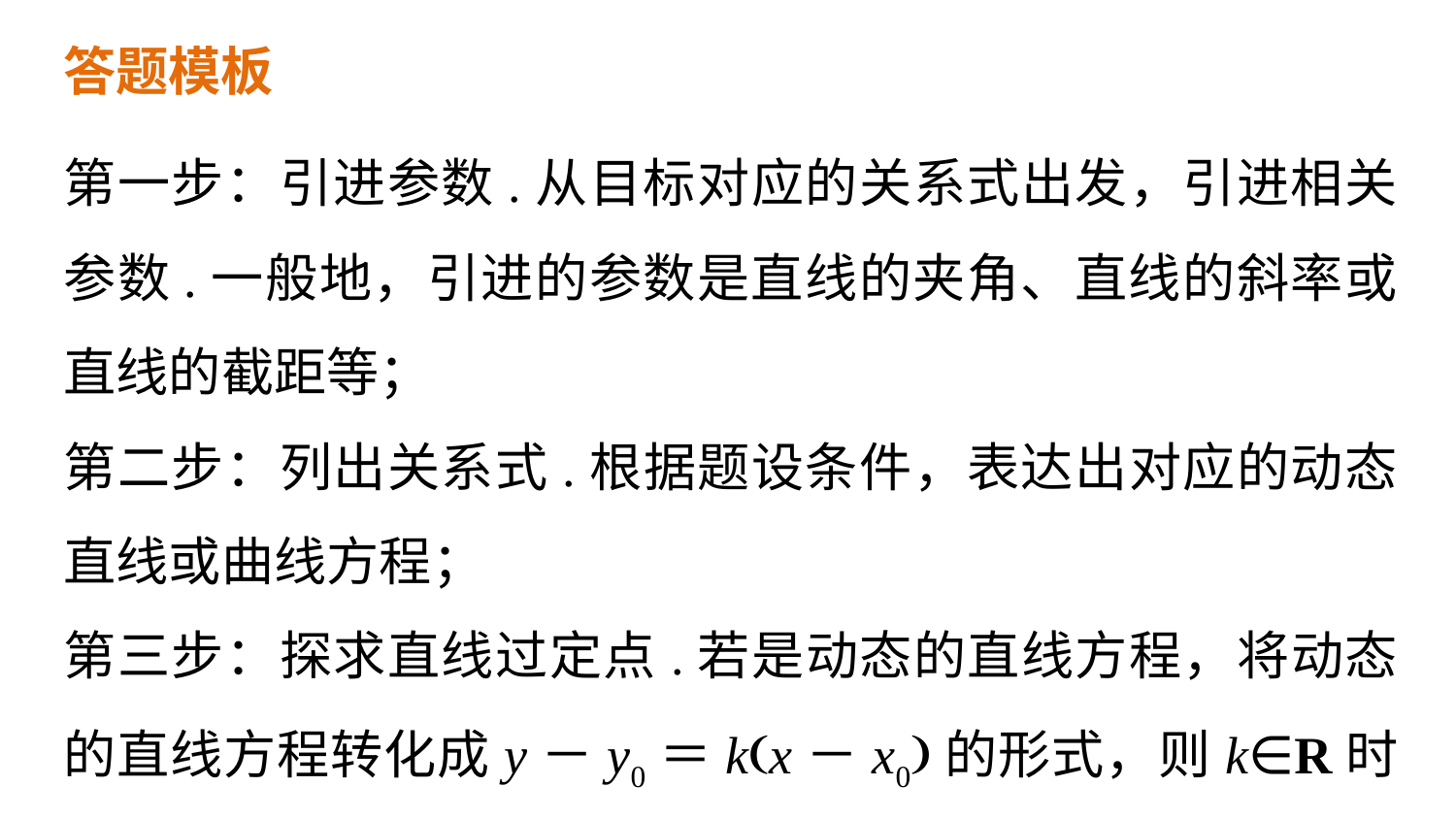

答题模板
第一步：引进参数.从目标对应的关系式出发，引进相关参数.一般地，引进的参数是直线的夹角、直线的斜率或直线的截距等；
第二步：列出关系式.根据题设条件，表达出对应的动态直线或曲线方程；
第三步：探求直线过定点.若是动态的直线方程，将动态的直线方程转化成y－y0＝k(x－x0)的形式，则k∈R时直线恒